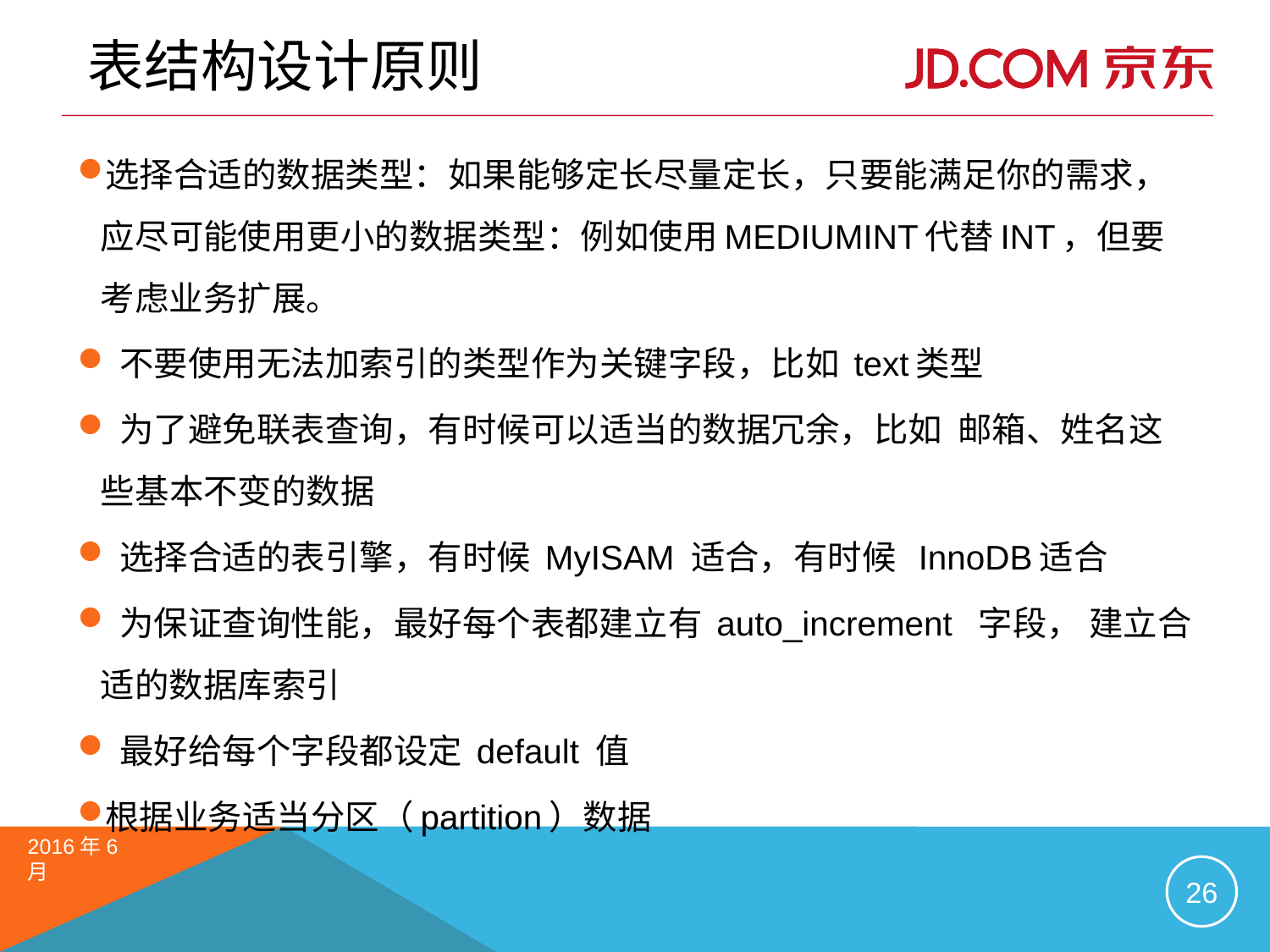

# 表结构设计原则
选择合适的数据类型：如果能够定长尽量定长，只要能满足你的需求，应尽可能使用更小的数据类型：例如使用MEDIUMINT代替INT，但要考虑业务扩展。
 不要使用无法加索引的类型作为关键字段，比如 text类型
 为了避免联表查询，有时候可以适当的数据冗余，比如  邮箱、姓名这些基本不变的数据
 选择合适的表引擎，有时候 MyISAM 适合，有时候  InnoDB适合
 为保证查询性能，最好每个表都建立有 auto_increment  字段， 建立合适的数据库索引
 最好给每个字段都设定 default 值
根据业务适当分区（partition）数据
2016年6月
26